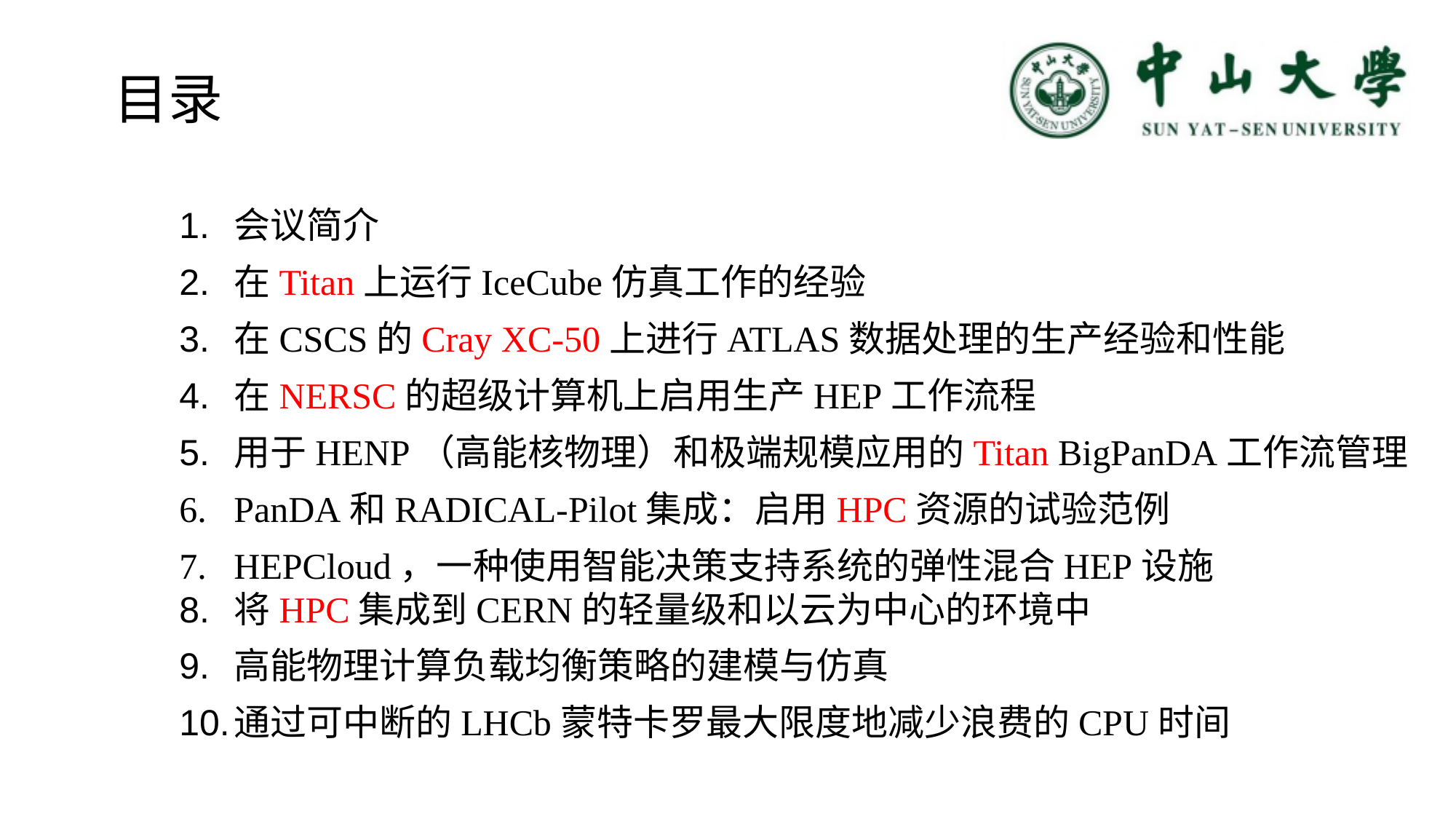

目录
会议简介
在Titan上运行IceCube仿真工作的经验
在CSCS的Cray XC-50上进行ATLAS数据处理的生产经验和性能
在NERSC的超级计算机上启用生产HEP工作流程
用于HENP（高能核物理）和极端规模应用的Titan BigPanDA工作流管理
PanDA和RADICAL-Pilot集成：启用HPC资源的试验范例
HEPCloud，一种使用智能决策支持系统的弹性混合HEP设施
将HPC集成到CERN的轻量级和以云为中心的环境中
高能物理计算负载均衡策略的建模与仿真
通过可中断的LHCb蒙特卡罗最大限度地减少浪费的CPU时间